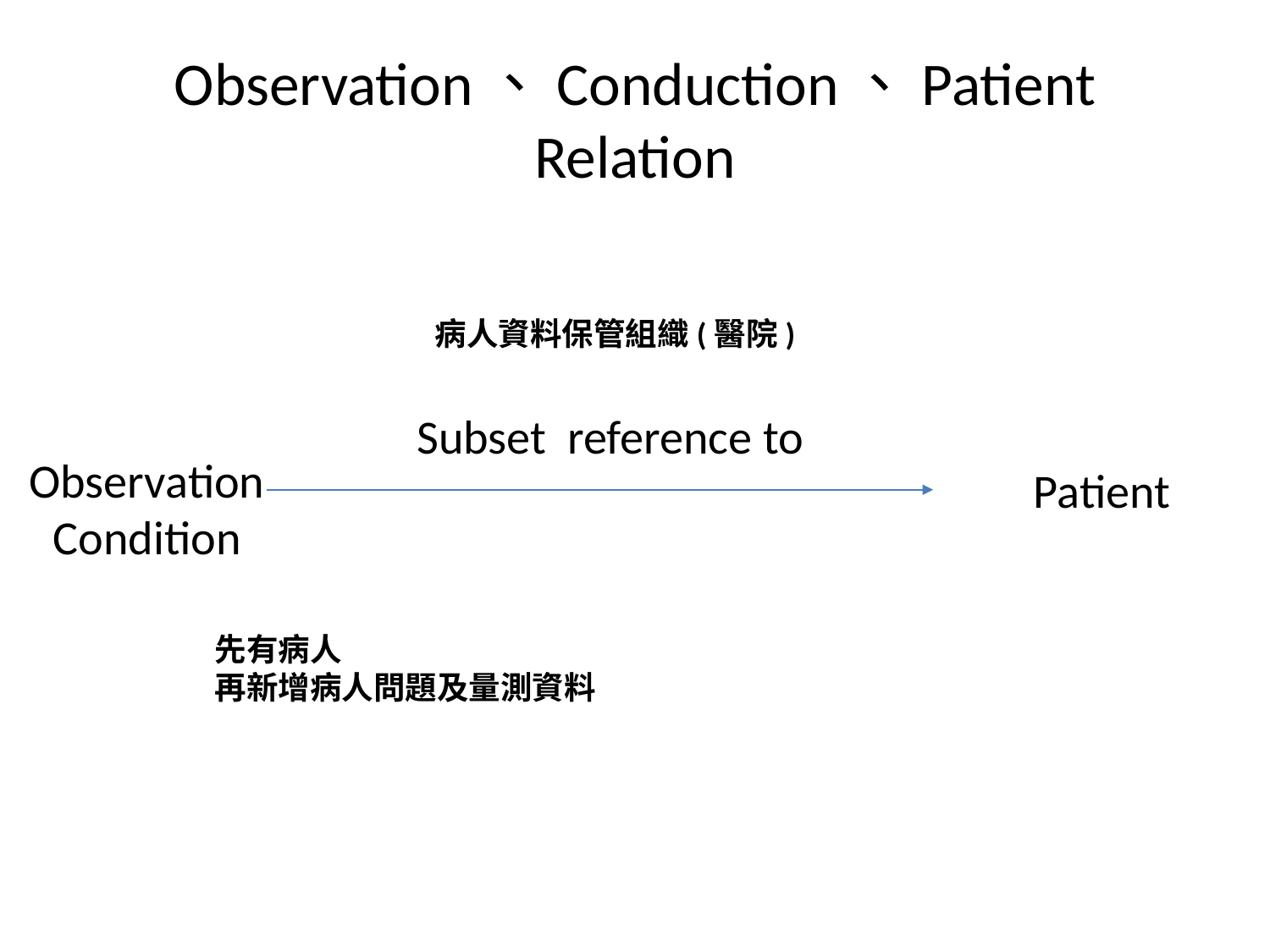

# Observation、Conduction、Patient Relation
病人資料保管組織(醫院)
Subset  reference to
Observation
Condition
Patient
先有病人
再新增病人問題及量測資料